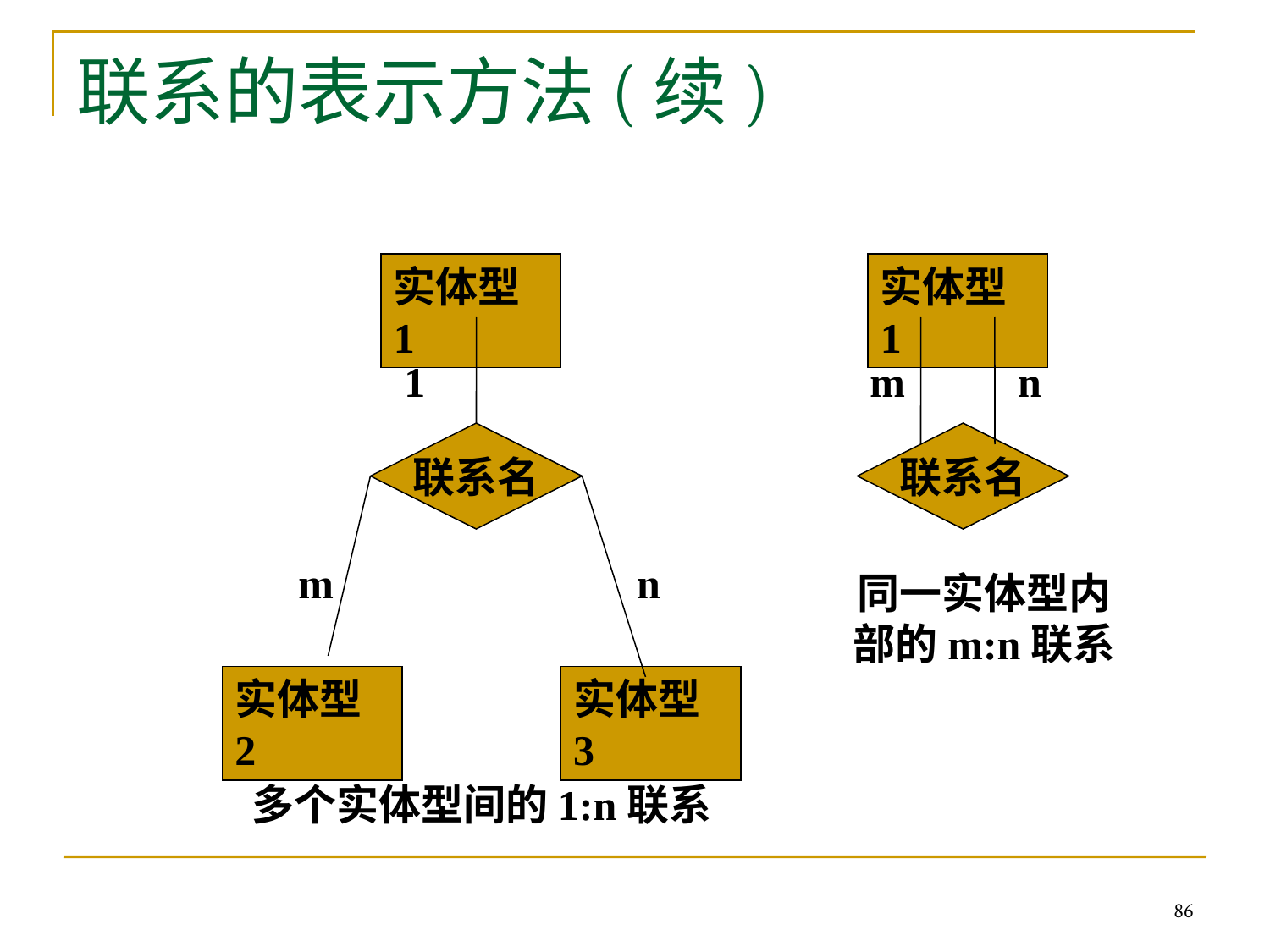

# 联系的表示方法(续)
实体型1

1
联系名

m
n
实体型2
实体型3
多个实体型间的1:n联系
实体型1

m
n
联系名
同一实体型内部的m:n联系
86